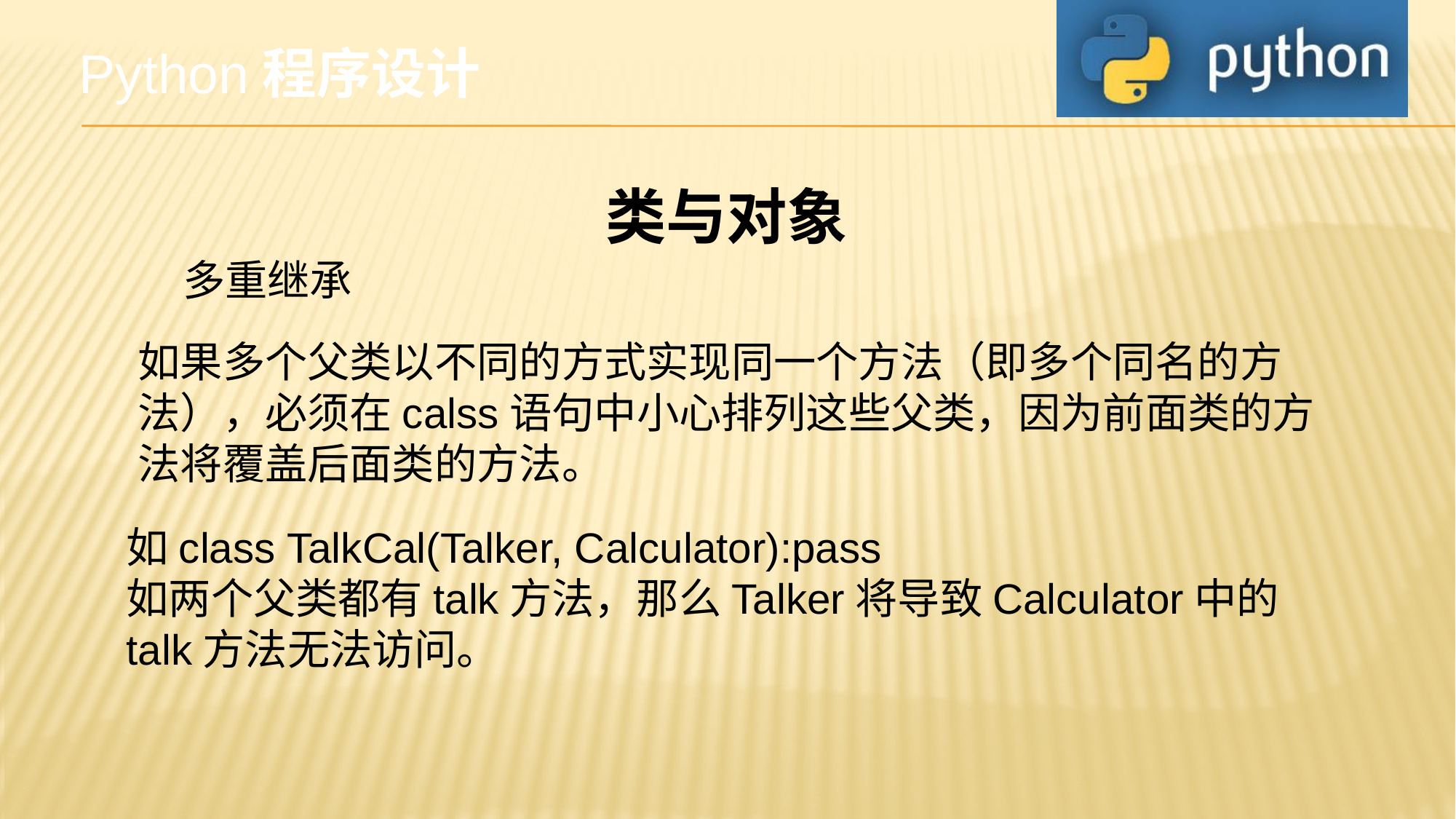

Python程序设计
类与对象
多重继承
如果多个父类以不同的方式实现同一个方法（即多个同名的方法），必须在calss语句中小心排列这些父类，因为前面类的方法将覆盖后面类的方法。
如class TalkCal(Talker, Calculator):pass
如两个父类都有talk方法，那么Talker将导致Calculator中的talk方法无法访问。